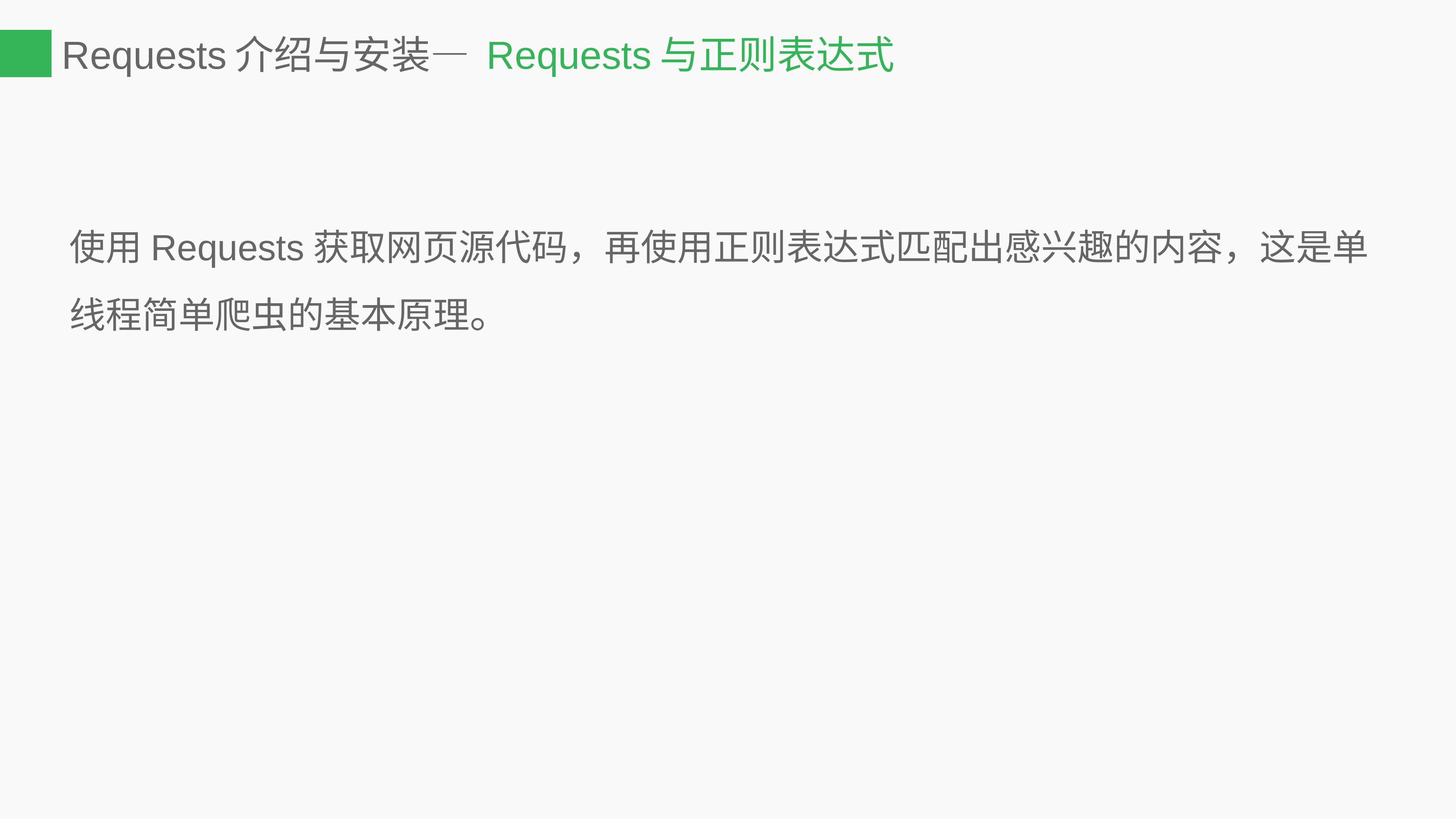

# Requests介绍与安装— Requests与正则表达式
使用Requests获取网页源代码，再使用正则表达式匹配出感兴趣的内容，这是单线程简单爬虫的基本原理。